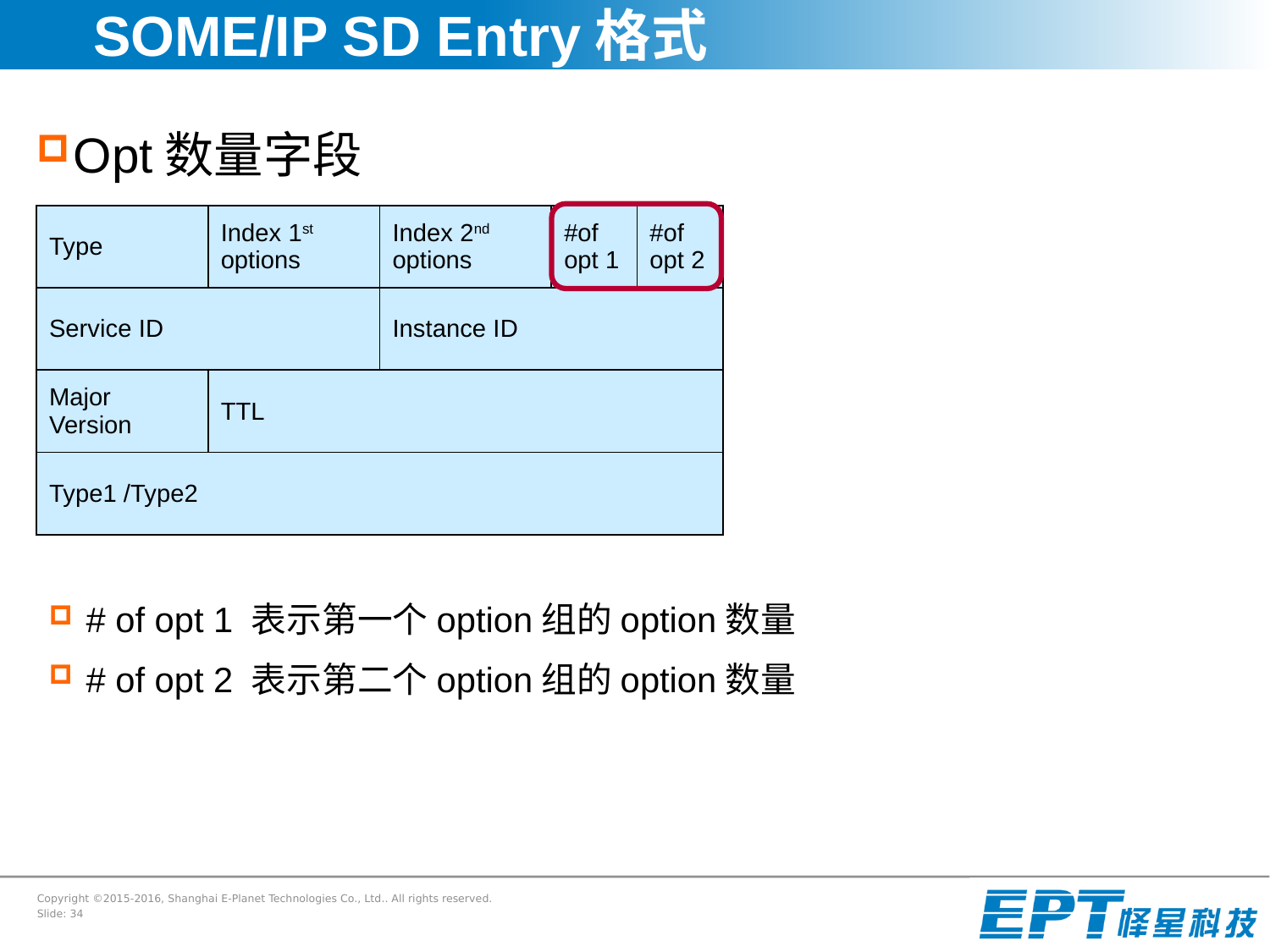

# SOME/IP SD Entry格式
Opt数量字段

| Type | Index 1st options | Index 2nd options | #of opt 1 | #of opt 2 |
| --- | --- | --- | --- | --- |
| Service ID |  | Instance ID |  |  |
| Major Version | TTL |  |  |  |
| Type1 /Type2 |  |  |  |  |
# of opt 1 表示第一个option组的option数量
# of opt 2 表示第二个option组的option数量